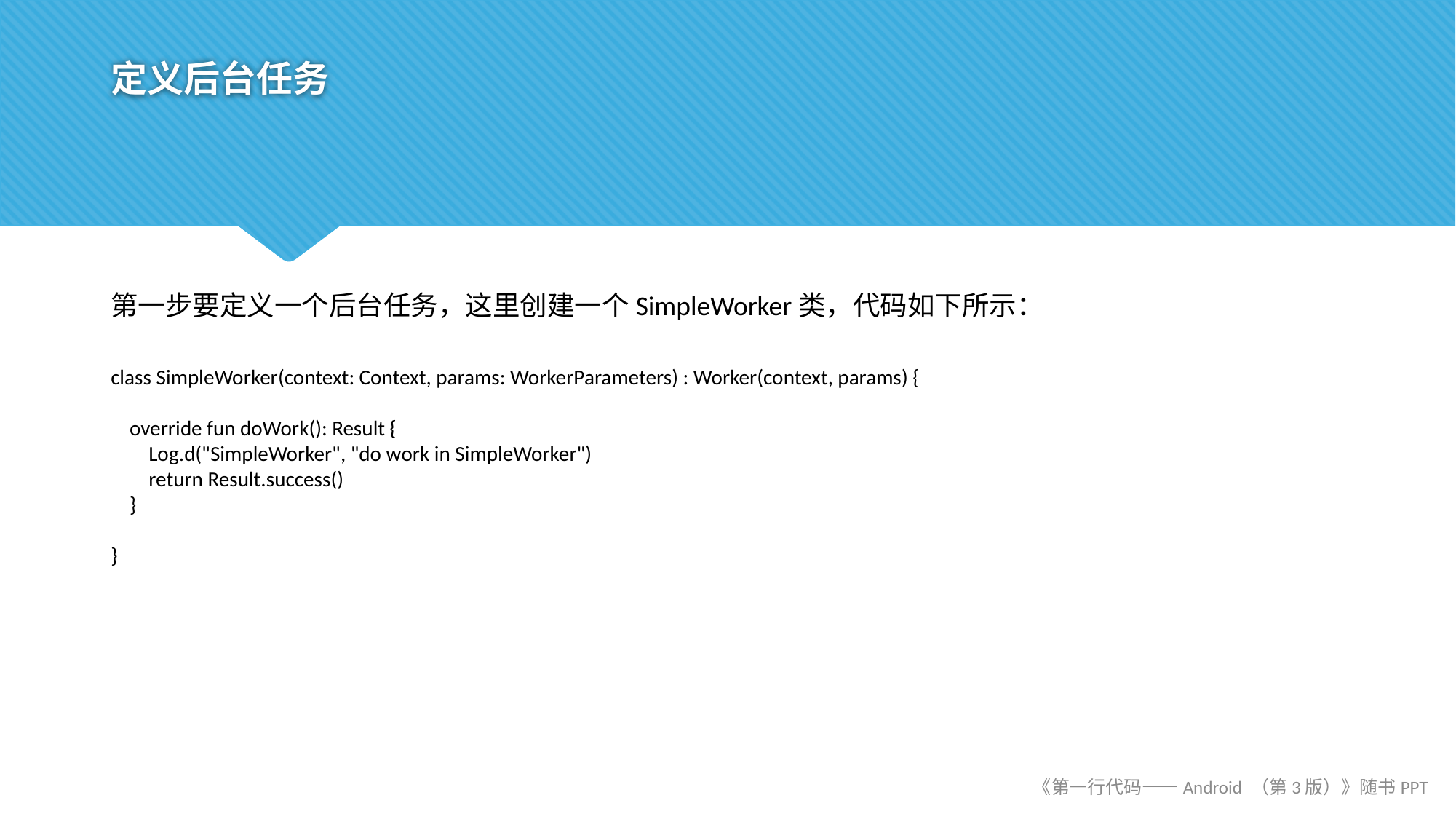

# 定义后台任务
第一步要定义一个后台任务，这里创建一个SimpleWorker类，代码如下所示：
class SimpleWorker(context: Context, params: WorkerParameters) : Worker(context, params) {

    override fun doWork(): Result {
        Log.d("SimpleWorker", "do work in SimpleWorker")
        return Result.success()
    }

}